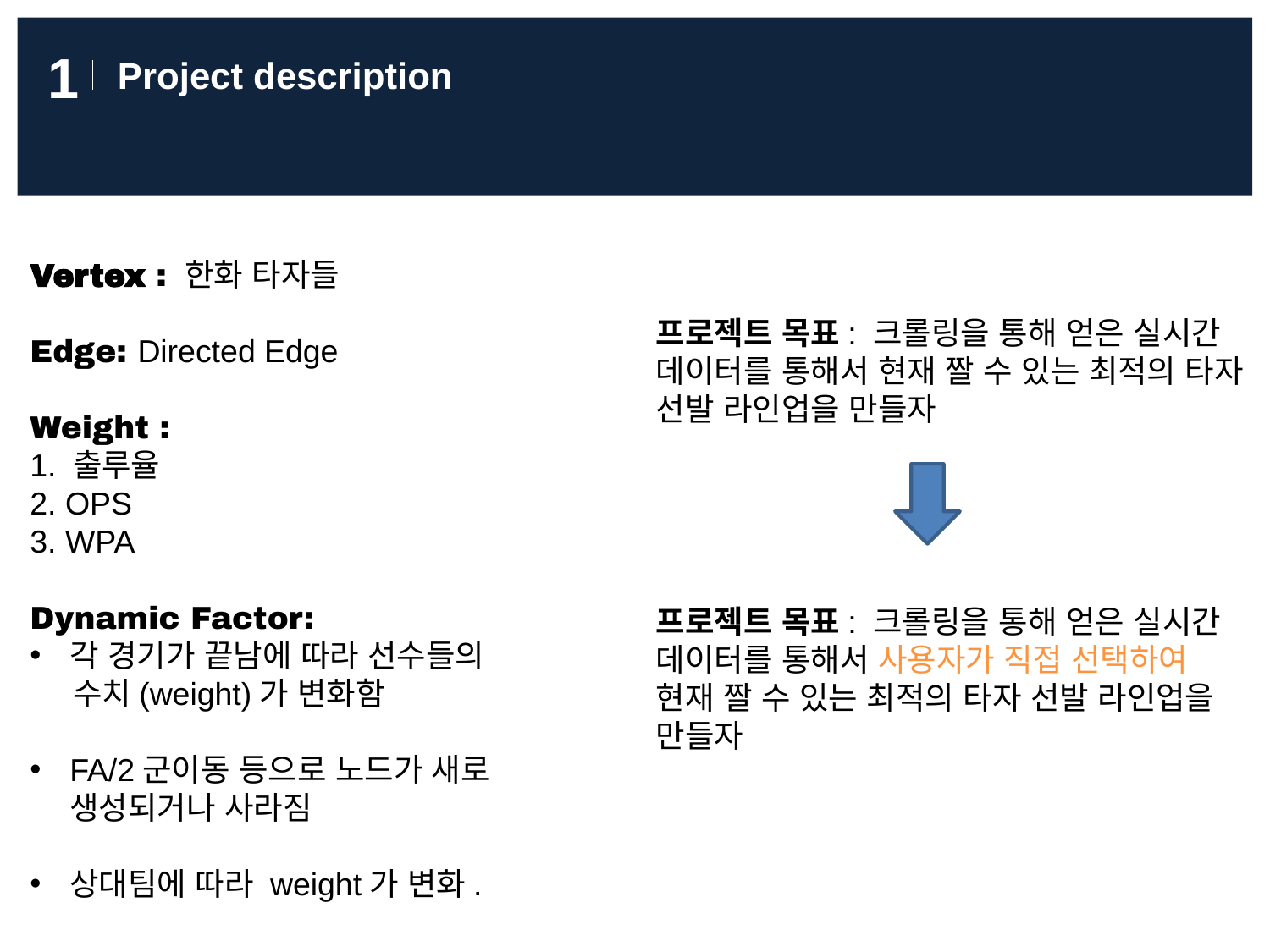

# 1

Project description
Vertex : 한화 타자들

Edge: Directed Edge

Weight :
1. 출루율
2. OPS
3. WPA

Dynamic Factor:
각 경기가 끝남에 따라 선수들의
    수치(weight)가 변화함

FA/2군이동 등으로 노드가 새로 생성되거나 사라짐

상대팀에 따라 weight가 변화.
프로젝트 목표: 크롤링을 통해 얻은 실시간 데이터를 통해서 현재 짤 수 있는 최적의 타자 선발 라인업을 만들자

프로젝트 목표: 크롤링을 통해 얻은 실시간 데이터를 통해서 사용자가 직접 선택하여
현재 짤 수 있는 최적의 타자 선발 라인업을 만들자